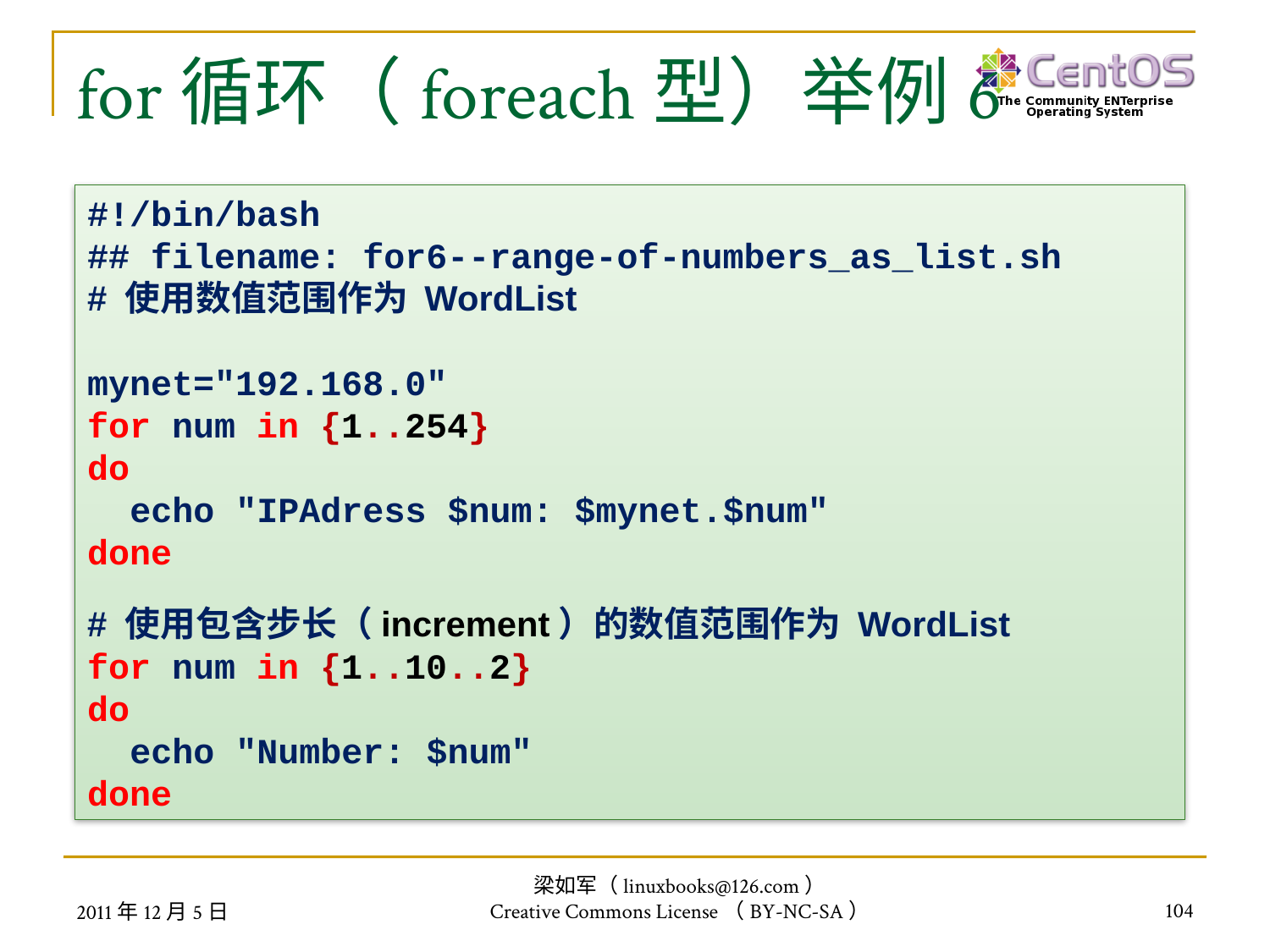

# for循环（foreach型）举例6
#!/bin/bash
## filename: for6--range-of-numbers_as_list.sh
# 使用数值范围作为 WordList

mynet="192.168.0"
for num in {1..254}
do
  echo "IPAdress $num: $mynet.$num"
done

# 使用包含步长（increment）的数值范围作为 WordList
for num in {1..10..2}
do
  echo "Number: $num"
done
梁如军（linuxbooks@126.com）
Creative Commons License（BY-NC-SA）
2011年12月5日
104